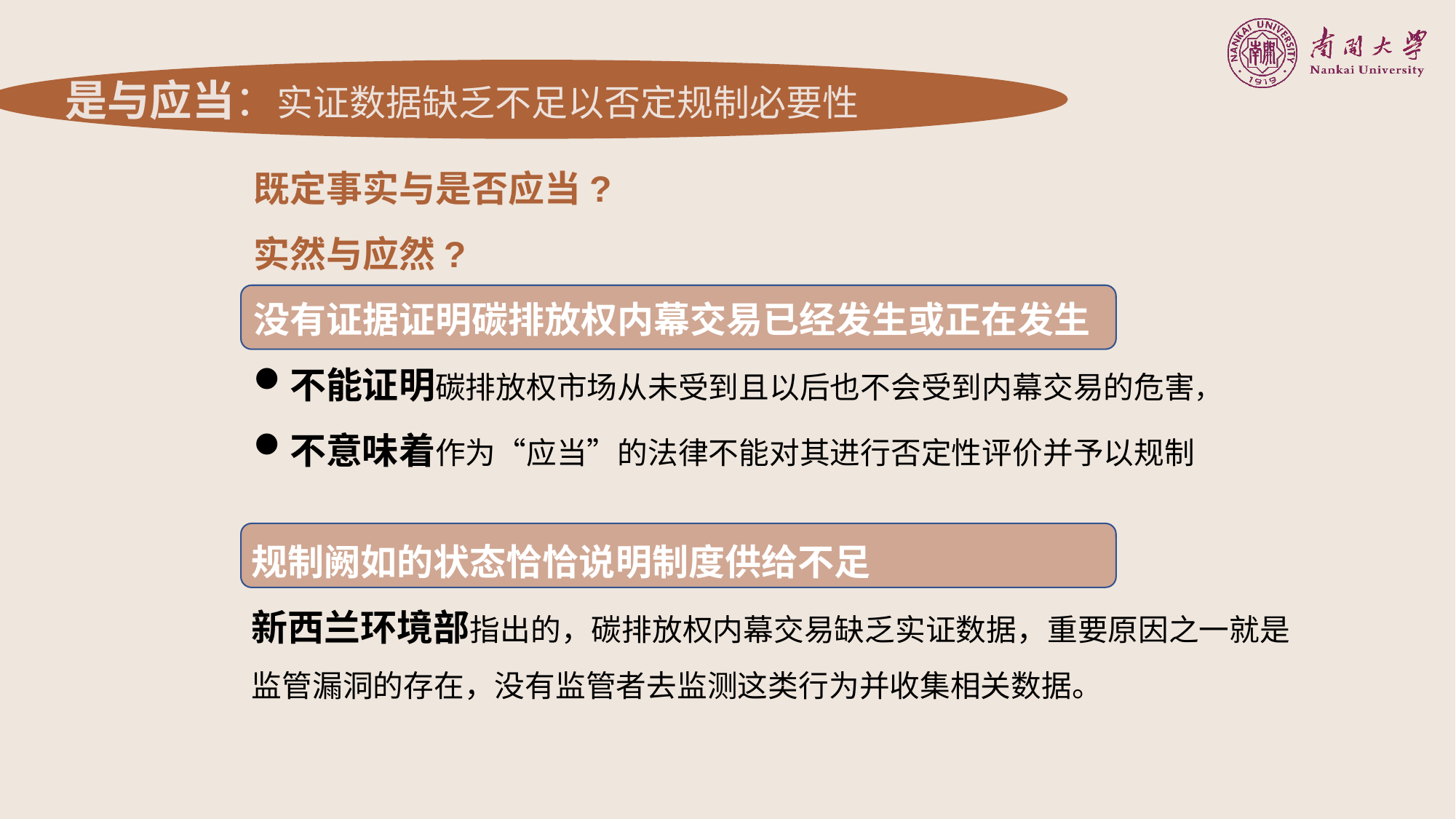

是与应当：实证数据缺乏不足以否定规制必要性
既定事实与是否应当?
实然与应然?
没有证据证明碳排放权内幕交易已经发生或正在发生
不能证明碳排放权市场从未受到且以后也不会受到内幕交易的危害，
不意味着作为“应当”的法律不能对其进行否定性评价并予以规制

规制阙如的状态恰恰说明制度供给不足
新西兰环境部指出的，碳排放权内幕交易缺乏实证数据，重要原因之一就是监管漏洞的存在，没有监管者去监测这类行为并收集相关数据。